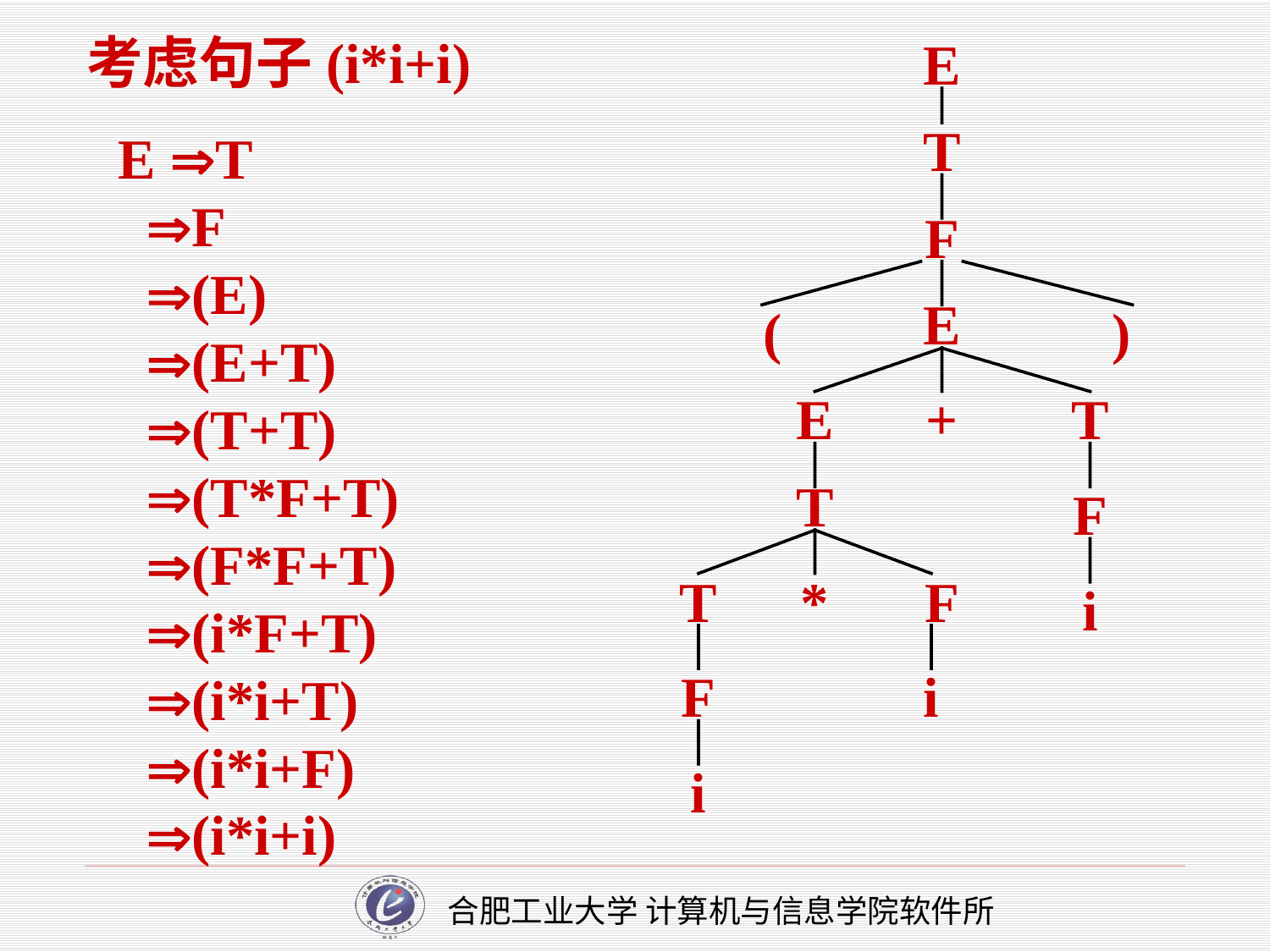

考虑句子(i*i+i)
E

T

F

E
(
)

E
+
T

T
F

T
*
F
i

F
i

i
E ⇒T
  ⇒F
  ⇒(E)
  ⇒(E+T)
  ⇒(T+T)
  ⇒(T*F+T)
  ⇒(F*F+T)
  ⇒(i*F+T)
  ⇒(i*i+T)
  ⇒(i*i+F)
  ⇒(i*i+i)
66